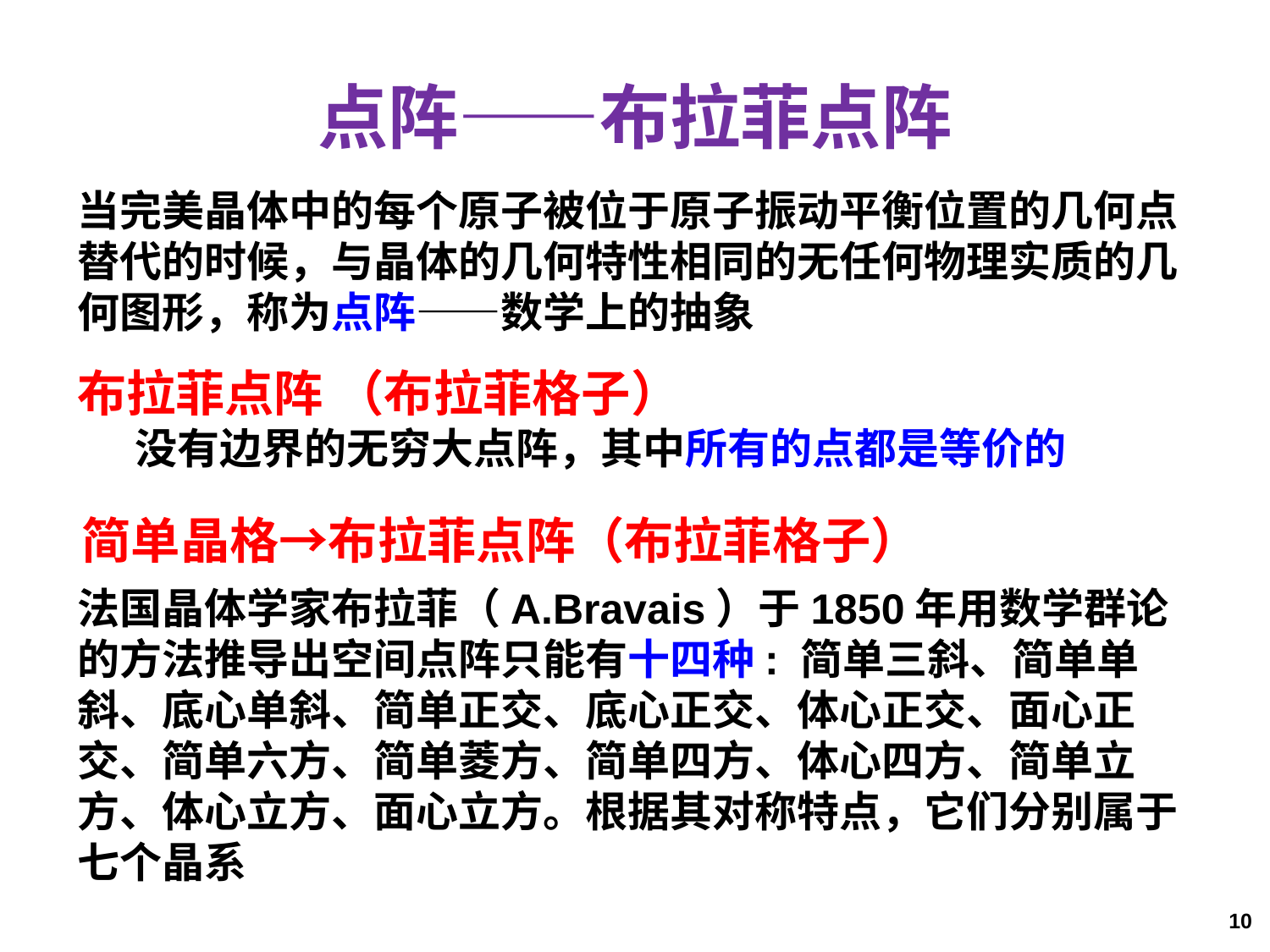

点阵——布拉菲点阵
当完美晶体中的每个原子被位于原子振动平衡位置的几何点替代的时候，与晶体的几何特性相同的无任何物理实质的几何图形，称为点阵——数学上的抽象
布拉菲点阵 （布拉菲格子）
     没有边界的无穷大点阵，其中所有的点都是等价的
简单晶格→布拉菲点阵（布拉菲格子）
法国晶体学家布拉菲（A.Bravais）于1850年用数学群论的方法推导出空间点阵只能有十四种: 简单三斜、简单单斜、底心单斜、简单正交、底心正交、体心正交、面心正交、简单六方、简单菱方、简单四方、体心四方、简单立方、体心立方、面心立方。根据其对称特点，它们分别属于七个晶系
10